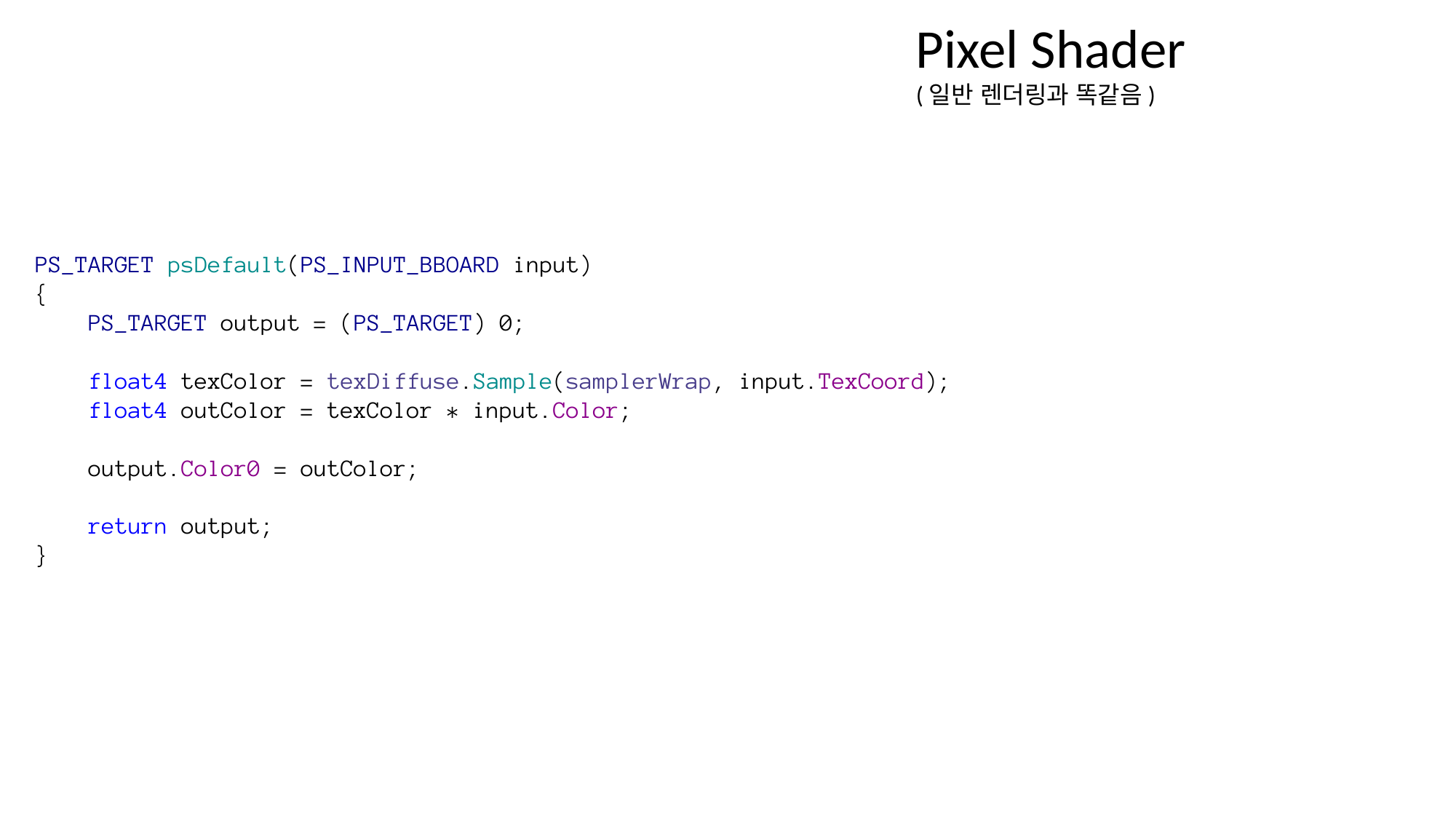

Pixel Shader
(일반 렌더링과 똑같음)
PS_TARGET psDefault(PS_INPUT_BBOARD input)
{
    PS_TARGET output = (PS_TARGET) 0;

    float4 texColor = texDiffuse.Sample(samplerWrap, input.TexCoord);
    float4 outColor = texColor * input.Color;

    output.Color0 = outColor;

    return output;
}